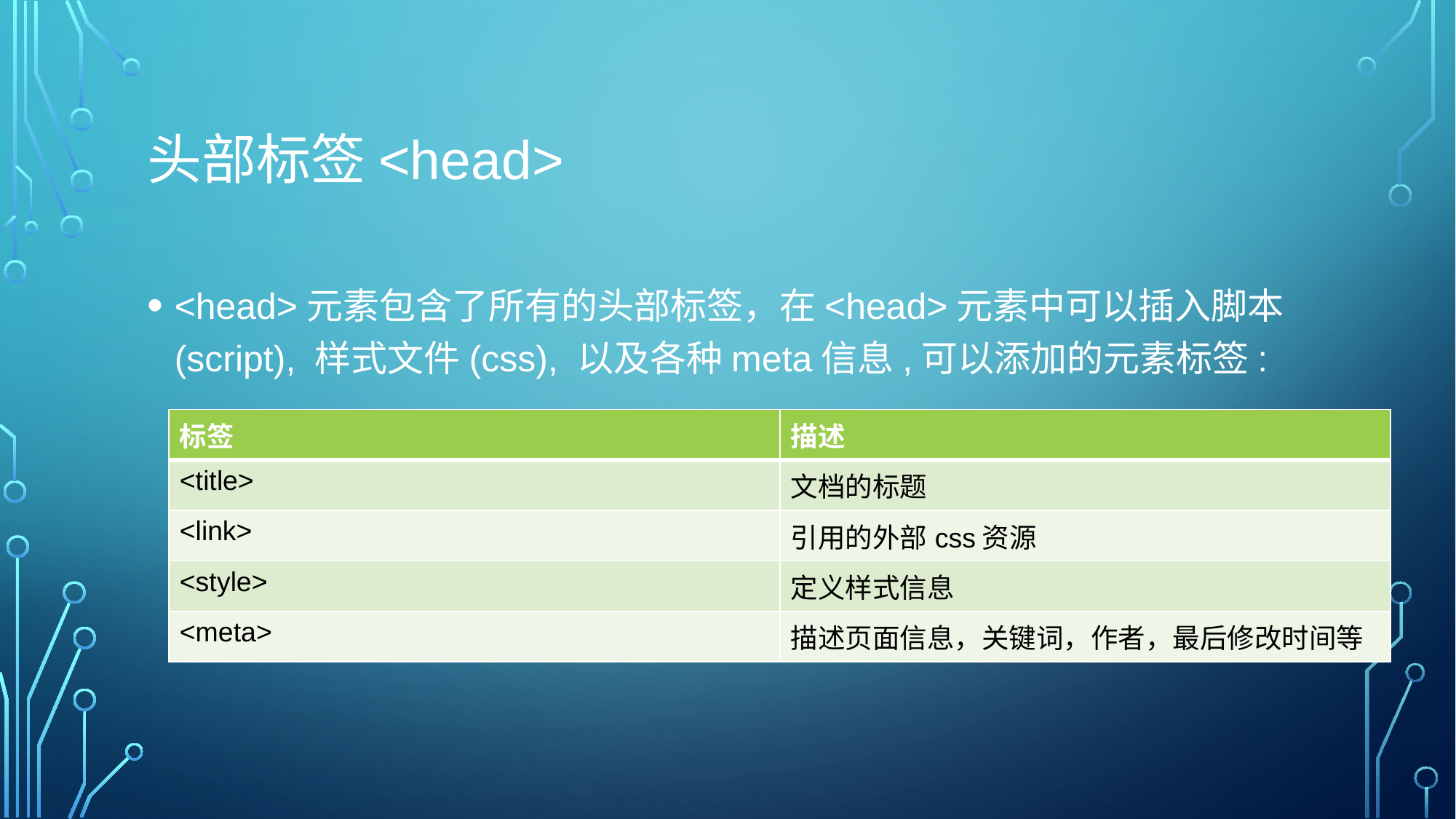

# 头部标签<head>
<head>元素包含了所有的头部标签，在<head>元素中可以插入脚本(script), 样式文件(css), 以及各种meta信息,可以添加的元素标签:

| 标签 | 描述 |
| --- | --- |
| <title> | 文档的标题 |
| <link> | 引用的外部css资源 |
| <style> | 定义样式信息 |
| <meta> | 描述页面信息，关键词，作者，最后修改时间等 |